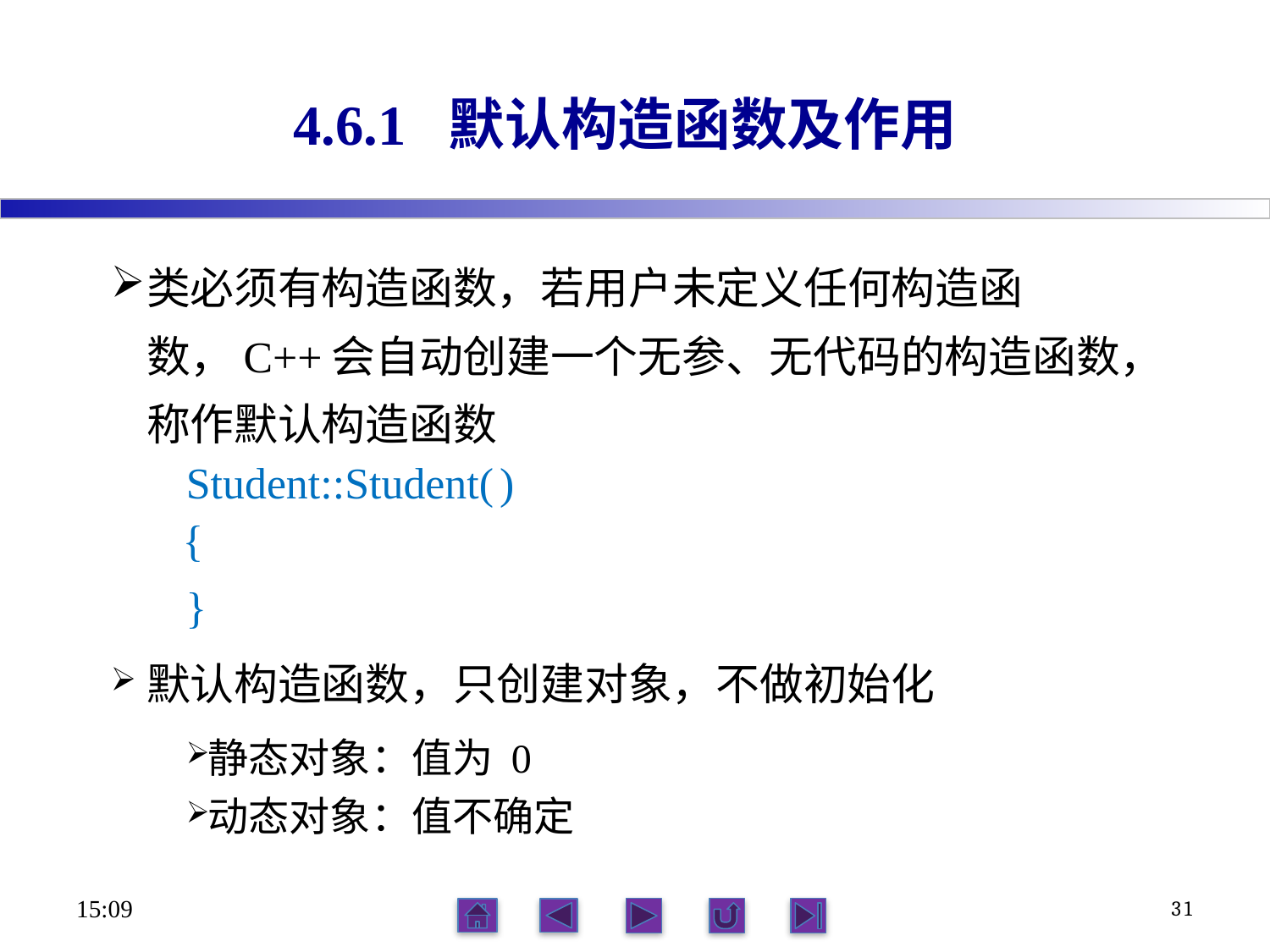

# 4.6.1  默认构造函数及作用
类必须有构造函数，若用户未定义任何构造函数，C++会自动创建一个无参、无代码的构造函数，称作默认构造函数
 Student::Student( )
{
 }
默认构造函数，只创建对象，不做初始化
静态对象：值为 0
动态对象：值不确定

15:09
31